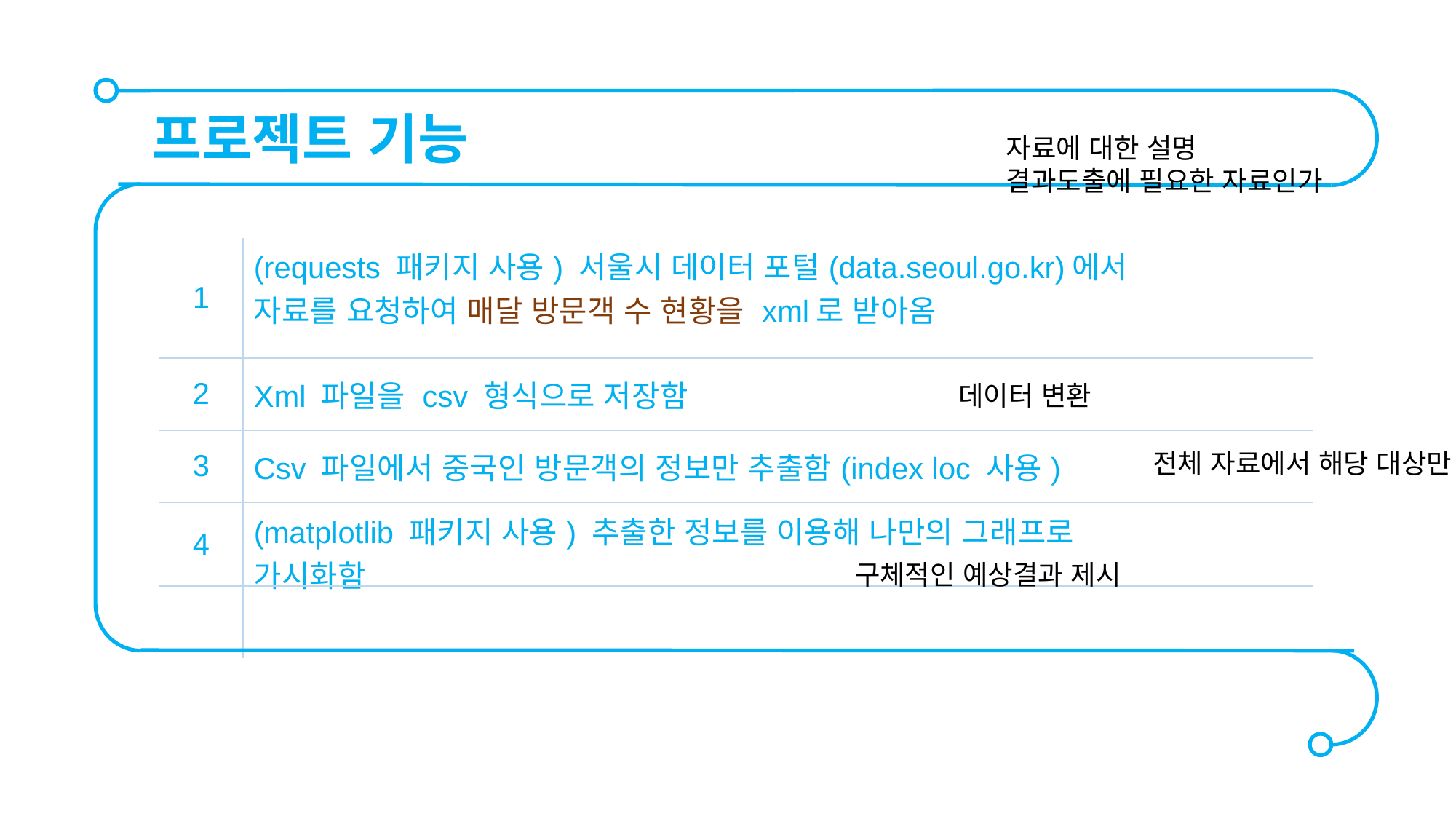

프로젝트 기능
자료에 대한 설명
결과도출에 필요한 자료인가
| 1 | (requests 패키지 사용) 서울시 데이터 포털(data.seoul.go.kr)에서 자료를 요청하여 매달 방문객 수 현황을 xml로 받아옴 |  |
| --- | --- | --- |
| 2 | Xml 파일을 csv 형식으로 저장함 |  |
| 3 | Csv 파일에서 중국인 방문객의 정보만 추출함(index loc 사용) |  |
| 4 | (matplotlib 패키지 사용) 추출한 정보를 이용해 나만의 그래프로 가시화함 |  |
|  |  |  |
데이터 변환
전체 자료에서 해당 대상만 선택
구체적인 예상결과 제시